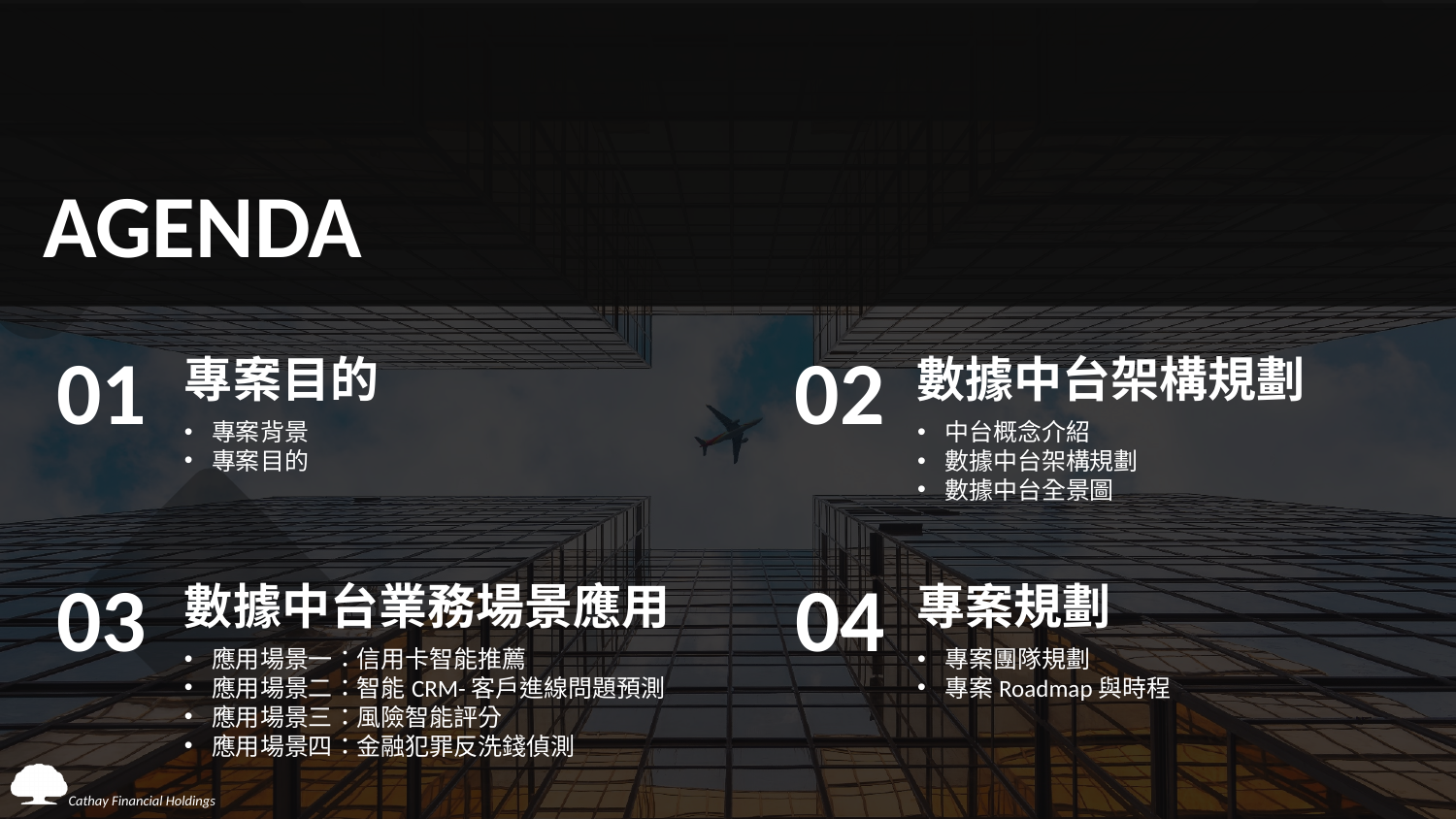

AGENDA
01
專案目的
專案背景
專案目的
02
數據中台架構規劃
中台概念介紹
數據中台架構規劃
數據中台全景圖
03
數據中台業務場景應用
應用場景一：信用卡智能推薦
應用場景二：智能CRM-客戶進線問題預測
應用場景三：風險智能評分
應用場景四：金融犯罪反洗錢偵測
04
專案規劃
專案團隊規劃
專案Roadmap與時程